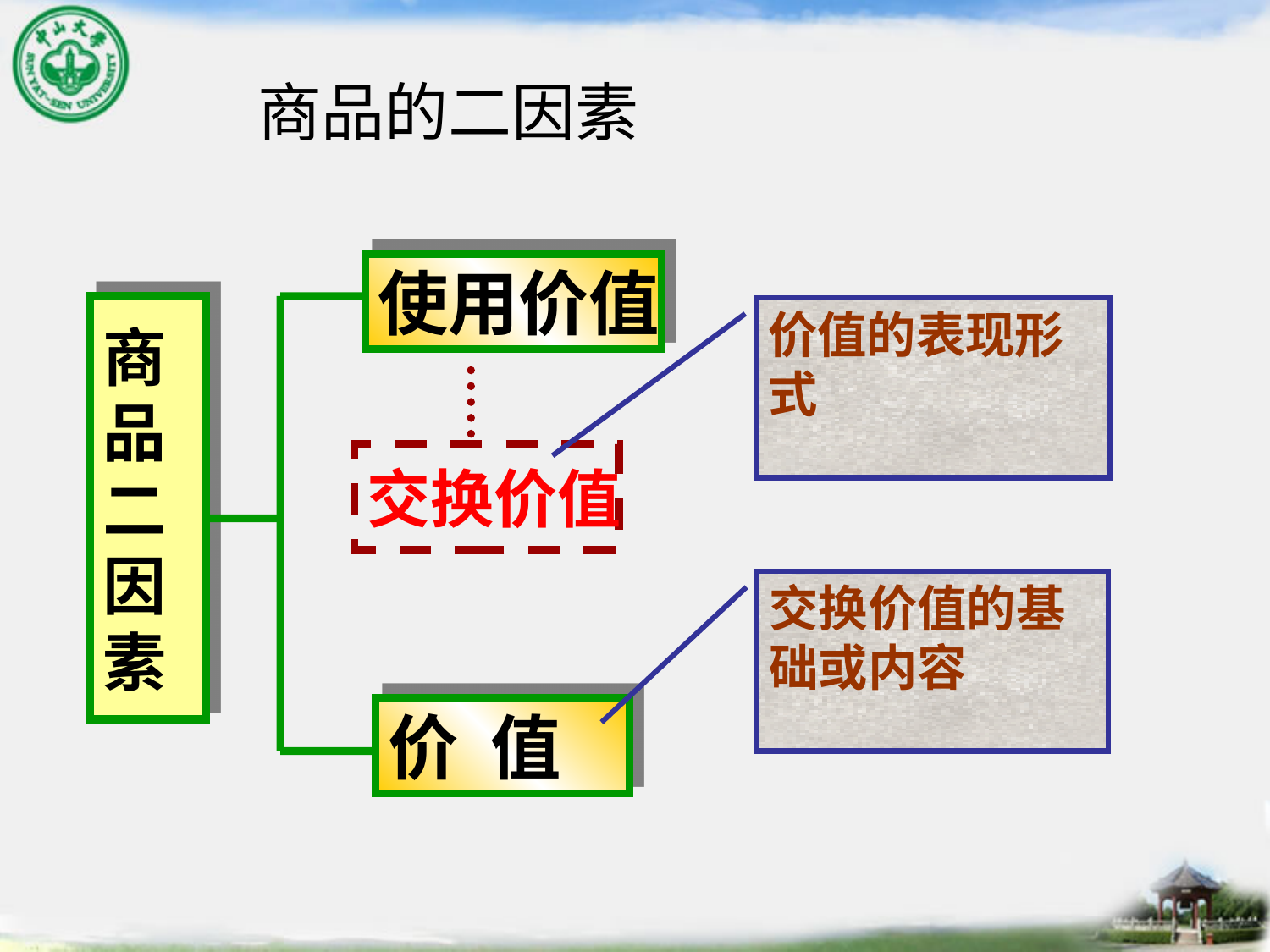

商品的二因素

使用价值
商
品
二
因
素

价值的表现形式

交换价值

交换价值的基础或内容
价  值